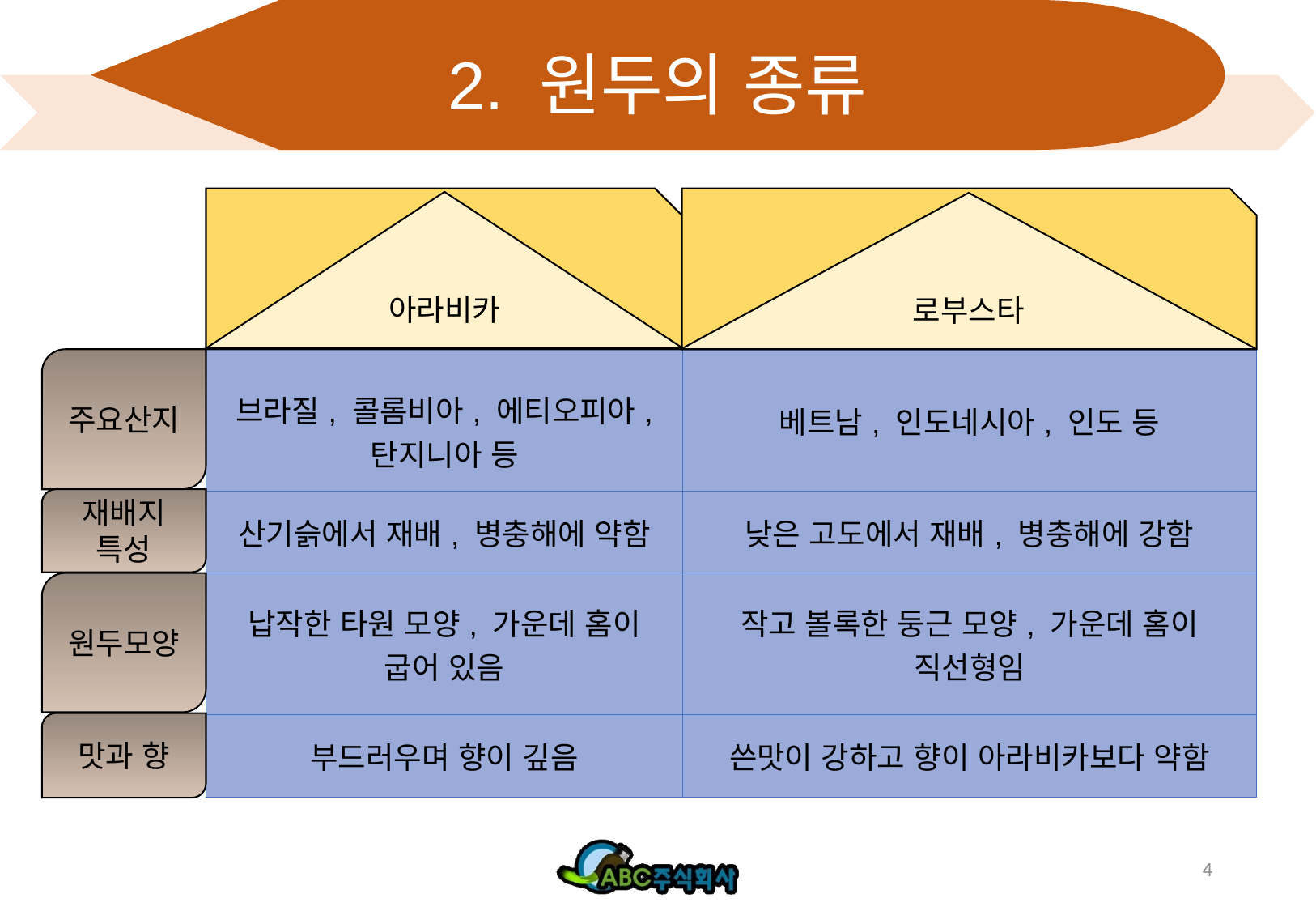

# 2. 원두의 종류

아라비카
로부스타
주요산지
| 브라질, 콜롬비아, 에티오피아, 탄지니아 등 | 베트남, 인도네시아, 인도 등 |
| --- | --- |
| 산기슭에서 재배, 병충해에 약함 | 낮은 고도에서 재배, 병충해에 강함 |
| 납작한 타원 모양, 가운데 홈이 굽어 있음 | 작고 볼록한 둥근 모양, 가운데 홈이 직선형임 |
| 부드러우며 향이 깊음 | 쓴맛이 강하고 향이 아라비카보다 약함 |
재배지
특성
원두모양
맛과 향
4